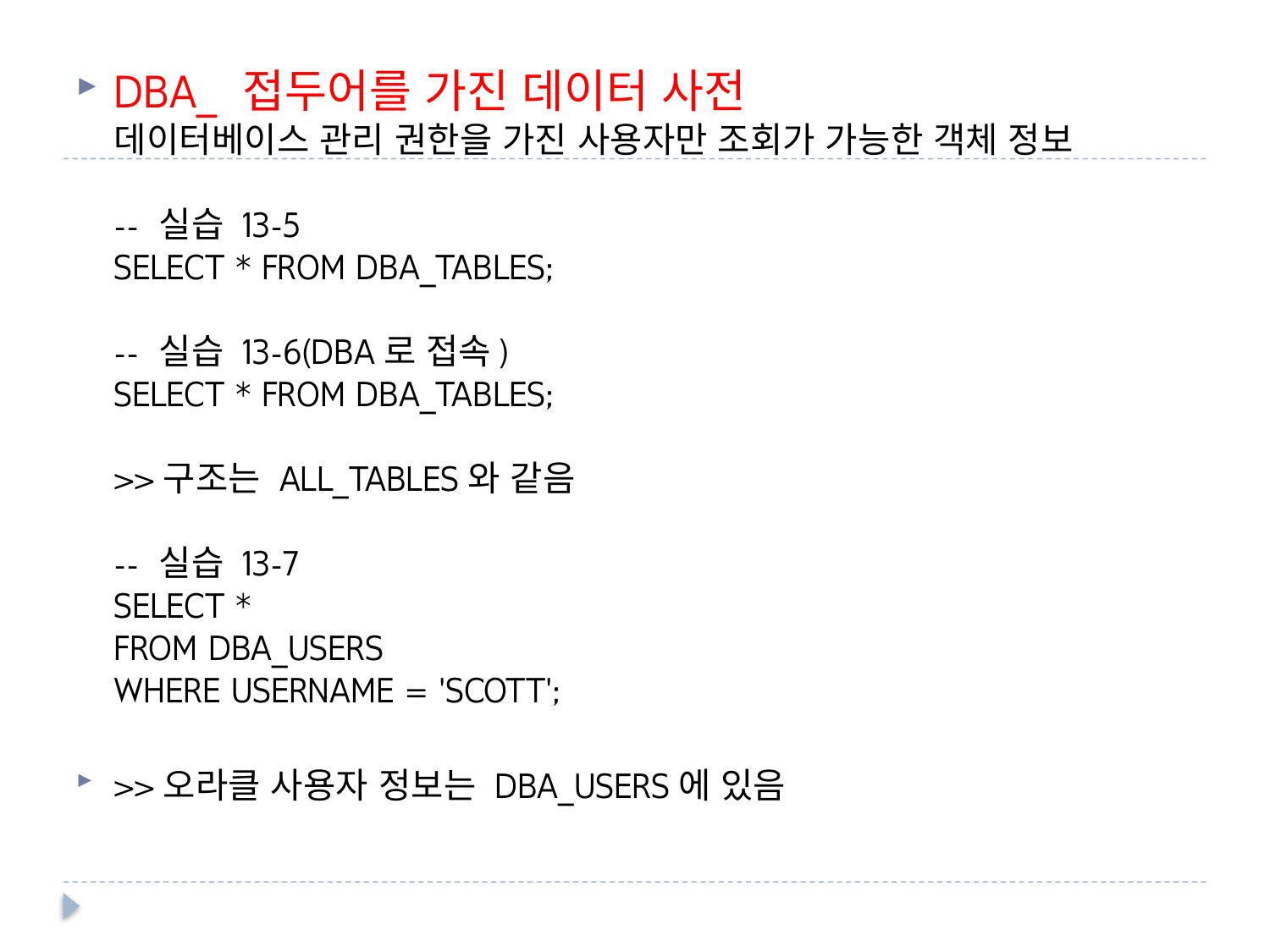

DBA_ 접두어를 가진 데이터 사전
데이터베이스 관리 권한을 가진 사용자만 조회가 가능한 객체 정보
-- 실습 13-5
SELECT * FROM DBA_TABLES;
-- 실습 13-6(DBA로 접속)
SELECT * FROM DBA_TABLES;
>>구조는 ALL_TABLES와 같음
-- 실습 13-7
SELECT *
FROM DBA_USERS
WHERE USERNAME = 'SCOTT';
>>오라클 사용자 정보는 DBA_USERS에 있음